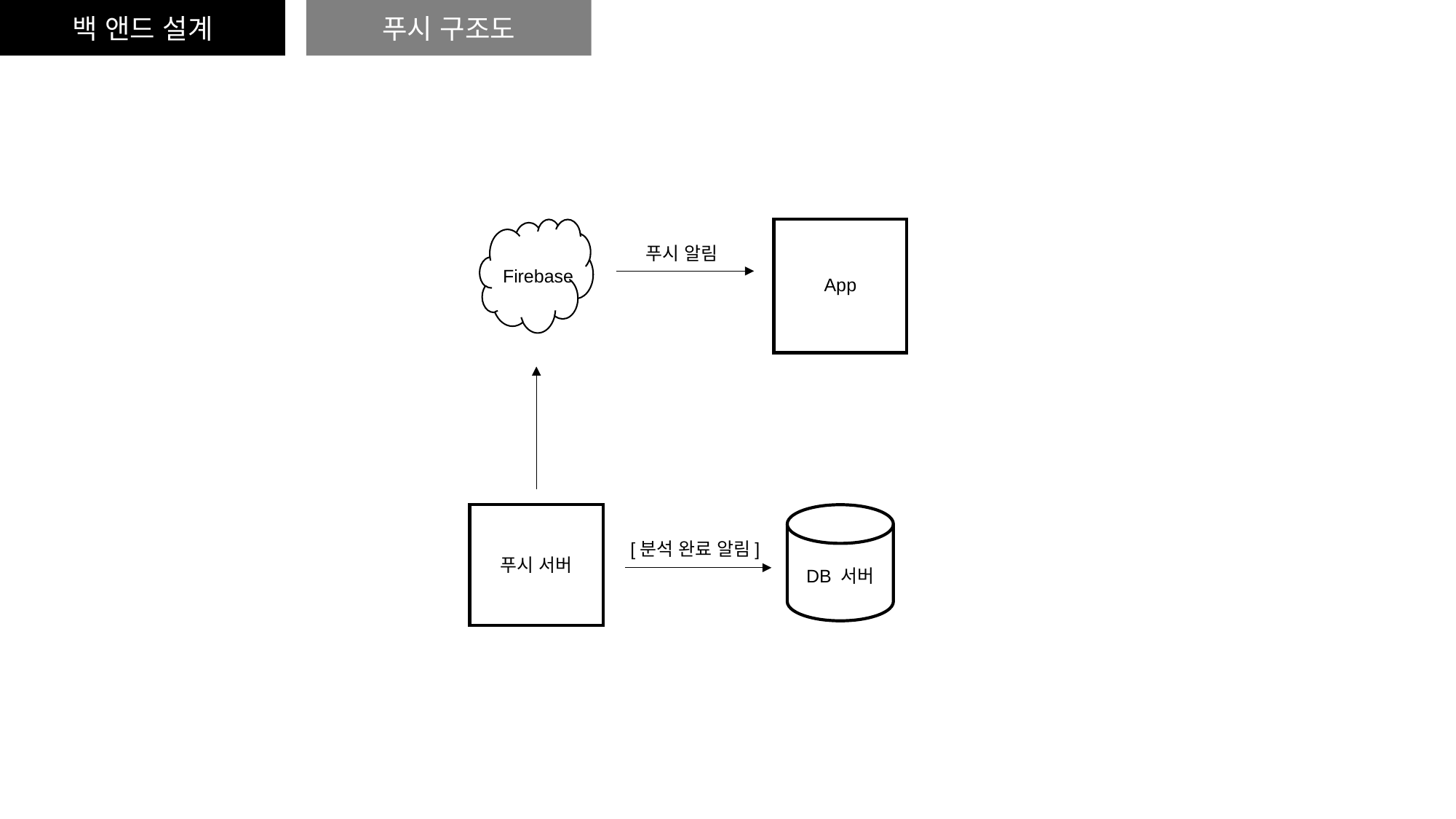

백 앤드 설계
푸시 구조도

푸시 알림
Firebase
App

[분석 완료 알림]
푸시 서버
DB 서버